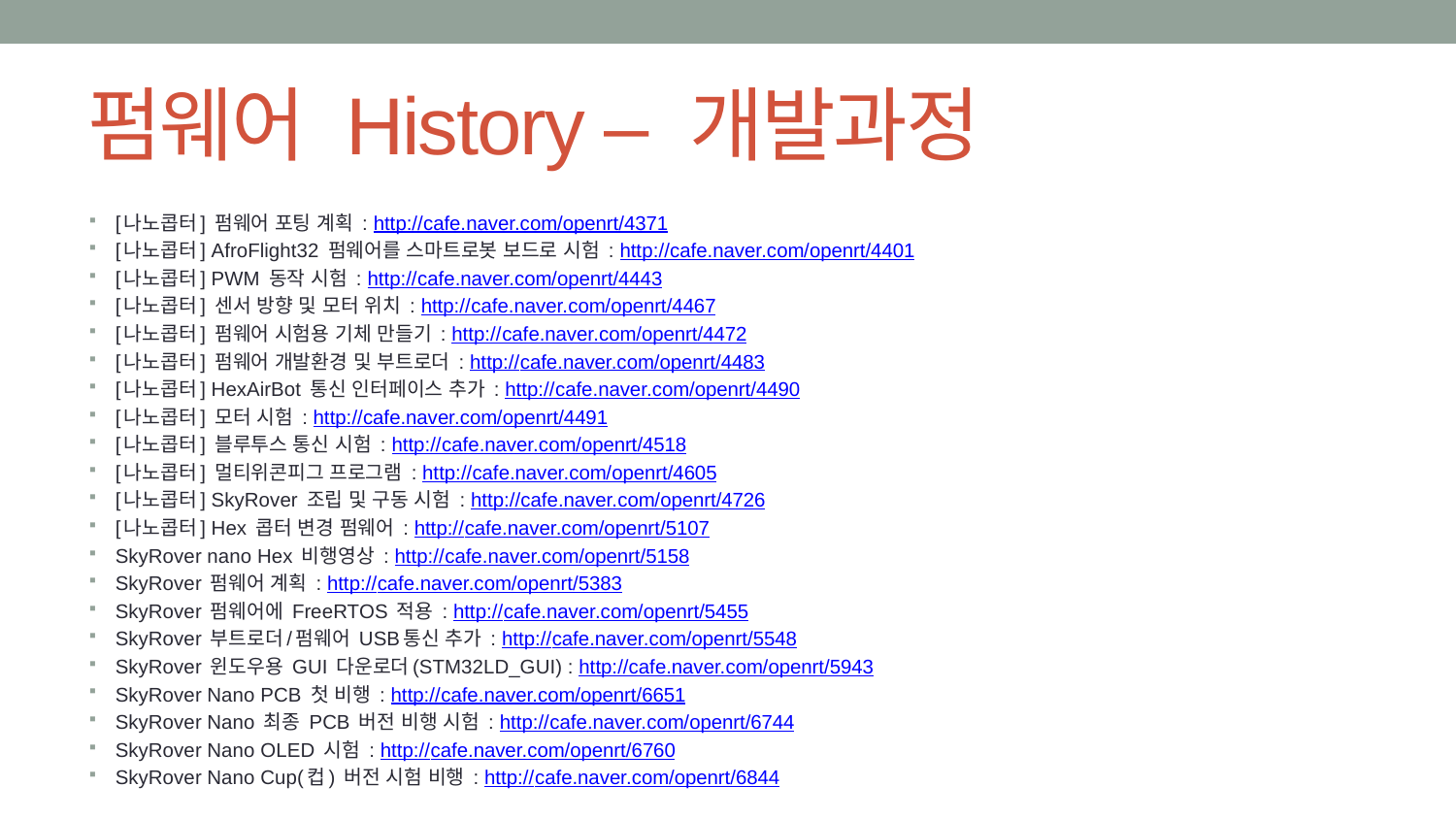

# 펌웨어 History – 개발과정
[나노콥터] 펌웨어 포팅 계획 : http://cafe.naver.com/openrt/4371
[나노콥터] AfroFlight32 펌웨어를 스마트로봇 보드로 시험 : http://cafe.naver.com/openrt/4401
[나노콥터] PWM 동작 시험 : http://cafe.naver.com/openrt/4443
[나노콥터] 센서 방향 및 모터 위치 : http://cafe.naver.com/openrt/4467
[나노콥터] 펌웨어 시험용 기체 만들기 : http://cafe.naver.com/openrt/4472
[나노콥터] 펌웨어 개발환경 및 부트로더 : http://cafe.naver.com/openrt/4483
[나노콥터] HexAirBot 통신 인터페이스 추가 : http://cafe.naver.com/openrt/4490
[나노콥터] 모터 시험 : http://cafe.naver.com/openrt/4491
[나노콥터] 블루투스 통신 시험 : http://cafe.naver.com/openrt/4518
[나노콥터] 멀티위콘피그 프로그램 : http://cafe.naver.com/openrt/4605
[나노콥터] SkyRover 조립 및 구동 시험 : http://cafe.naver.com/openrt/4726
[나노콥터] Hex 콥터 변경 펌웨어 : http://cafe.naver.com/openrt/5107
SkyRover nano Hex 비행영상 : http://cafe.naver.com/openrt/5158
SkyRover 펌웨어 계획 : http://cafe.naver.com/openrt/5383
SkyRover 펌웨어에 FreeRTOS 적용 : http://cafe.naver.com/openrt/5455
SkyRover 부트로더/펌웨어 USB통신 추가 : http://cafe.naver.com/openrt/5548
SkyRover 윈도우용 GUI 다운로더(STM32LD_GUI) : http://cafe.naver.com/openrt/5943
SkyRover Nano PCB 첫 비행 : http://cafe.naver.com/openrt/6651
SkyRover Nano 최종 PCB 버전 비행 시험 : http://cafe.naver.com/openrt/6744
SkyRover Nano OLED 시험 : http://cafe.naver.com/openrt/6760
SkyRover Nano Cup(컵) 버전 시험 비행 : http://cafe.naver.com/openrt/6844